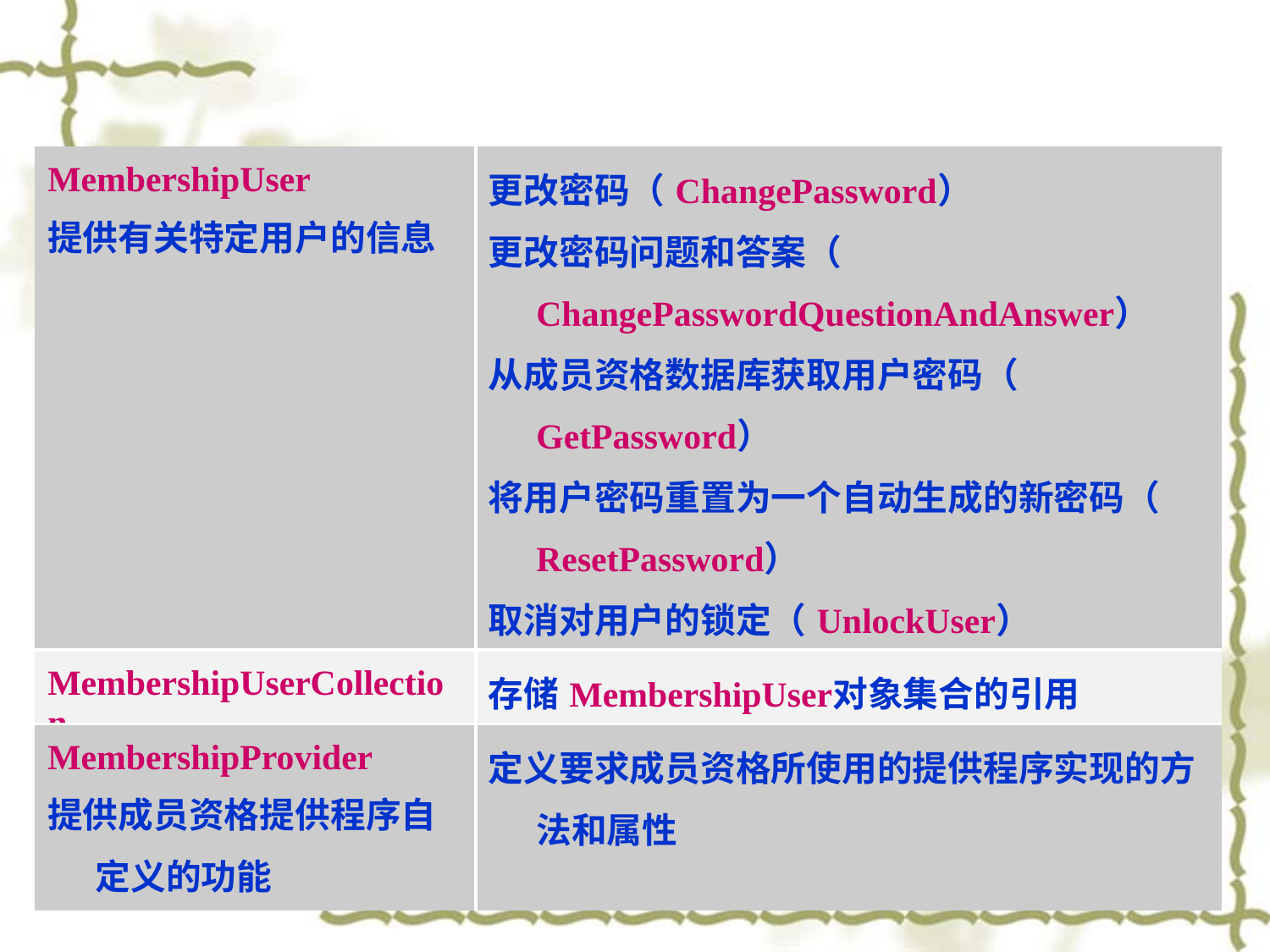

| MembershipUser 提供有关特定用户的信息 | 更改密码（ChangePassword） 更改密码问题和答案（ChangePasswordQuestionAndAnswer） 从成员资格数据库获取用户密码（GetPassword） 将用户密码重置为一个自动生成的新密码（ResetPassword） 取消对用户的锁定（UnlockUser） |
| --- | --- |
| MembershipUserCollection | 存储MembershipUser对象集合的引用 |
| MembershipProvider 提供成员资格提供程序自定义的功能 | 定义要求成员资格所使用的提供程序实现的方法和属性 |